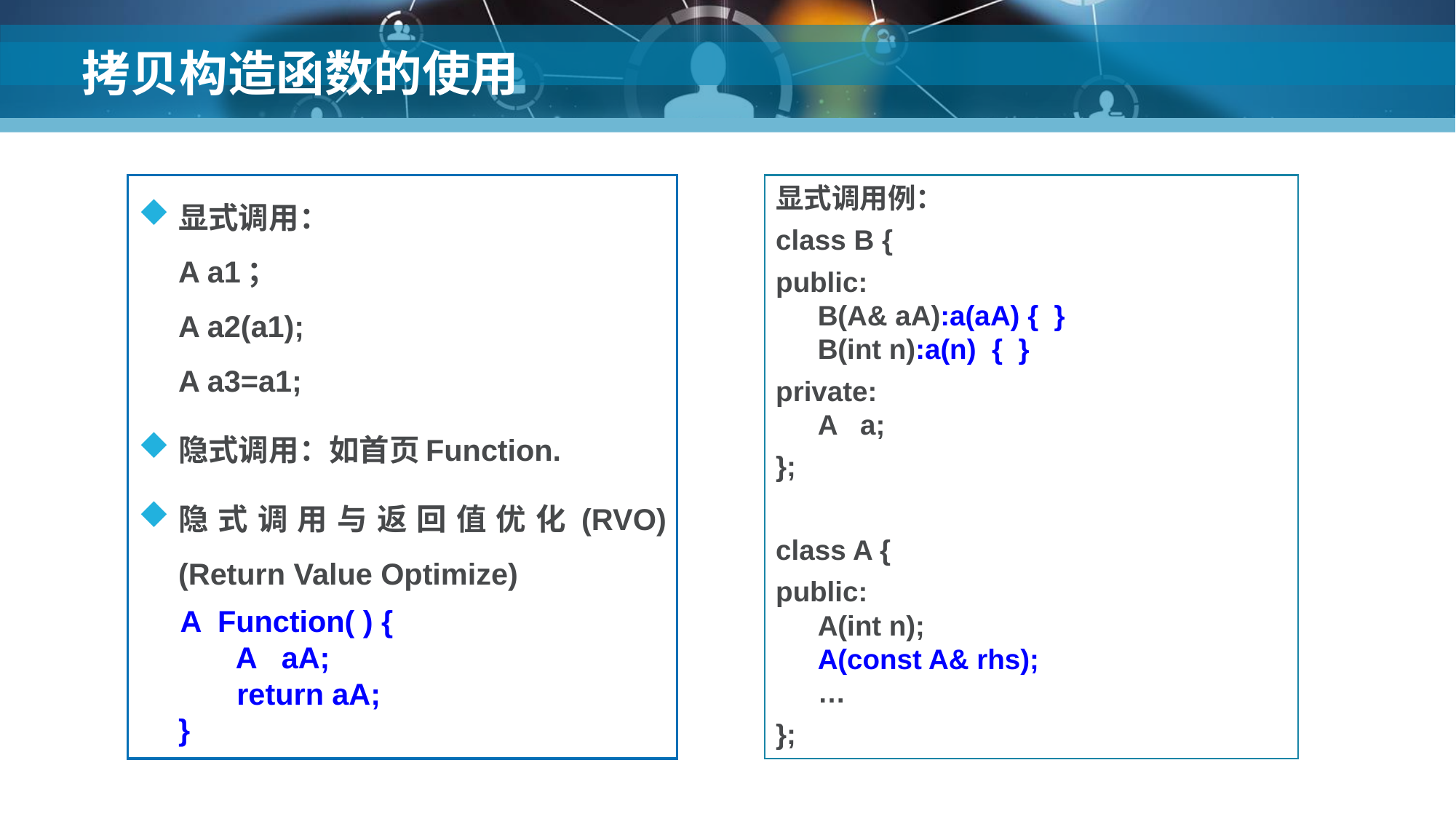

# 拷贝构造函数的使用
显式调用：
A a1；
A a2(a1);
A a3=a1;
隐式调用：如首页Function.
隐式调用与返回值优化(RVO)
(Return Value Optimize)
     A  Function( ) {
       A   aA;
       return aA;
}
显式调用例：
class B {
public:
B(A& aA):a(aA) {  }
B(int n):a(n)  {  }
private:
A   a;
};

class A {
public:
A(int n);
A(const A& rhs);
…
};